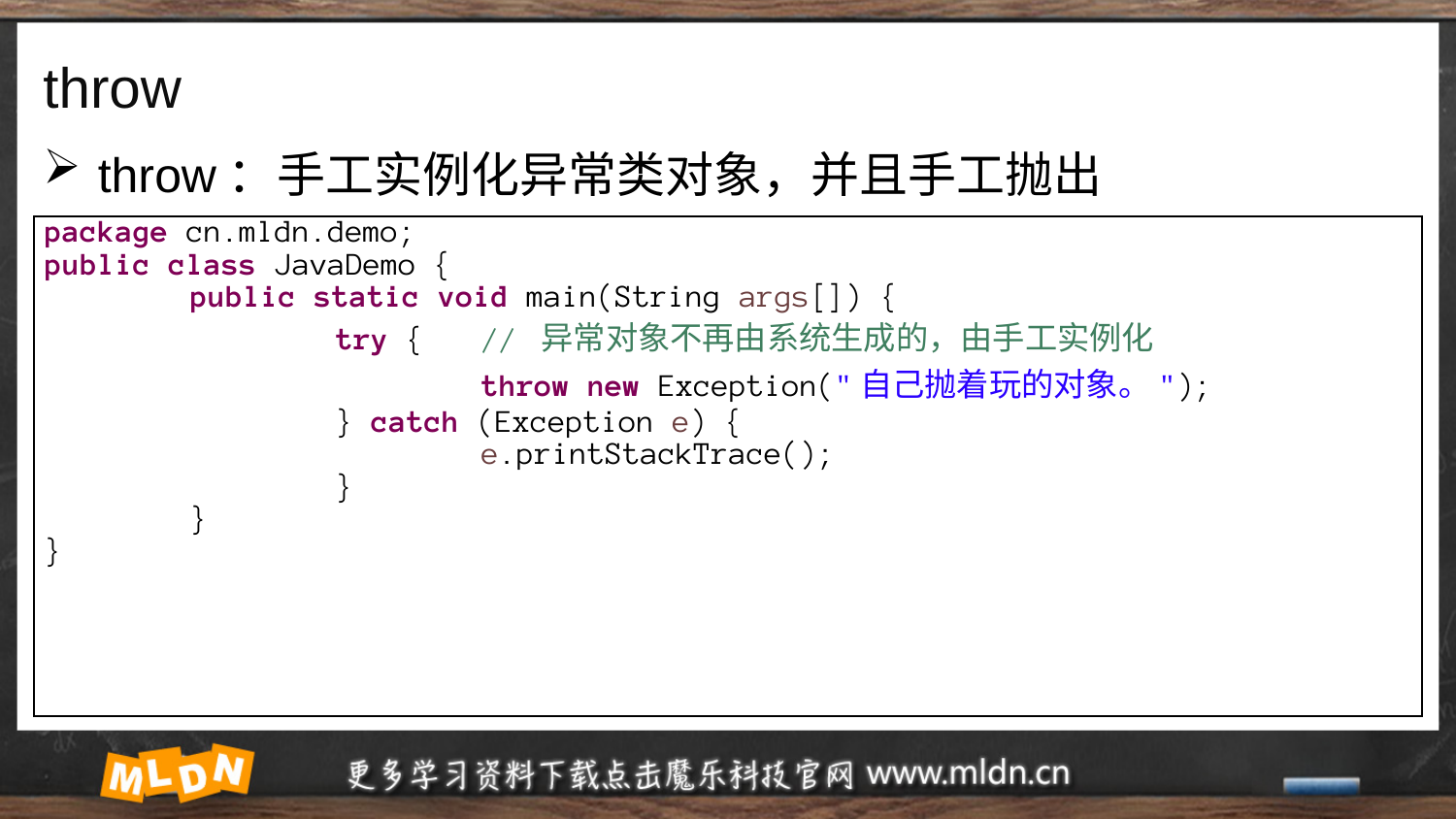

# throw
throw：手工实例化异常类对象，并且手工抛出
| package cn.mldn.demo; public class JavaDemo { public static void main(String args[]) { try { // 异常对象不再由系统生成的，由手工实例化 throw new Exception("自己抛着玩的对象。"); } catch (Exception e) { e.printStackTrace(); } } } |
| --- |